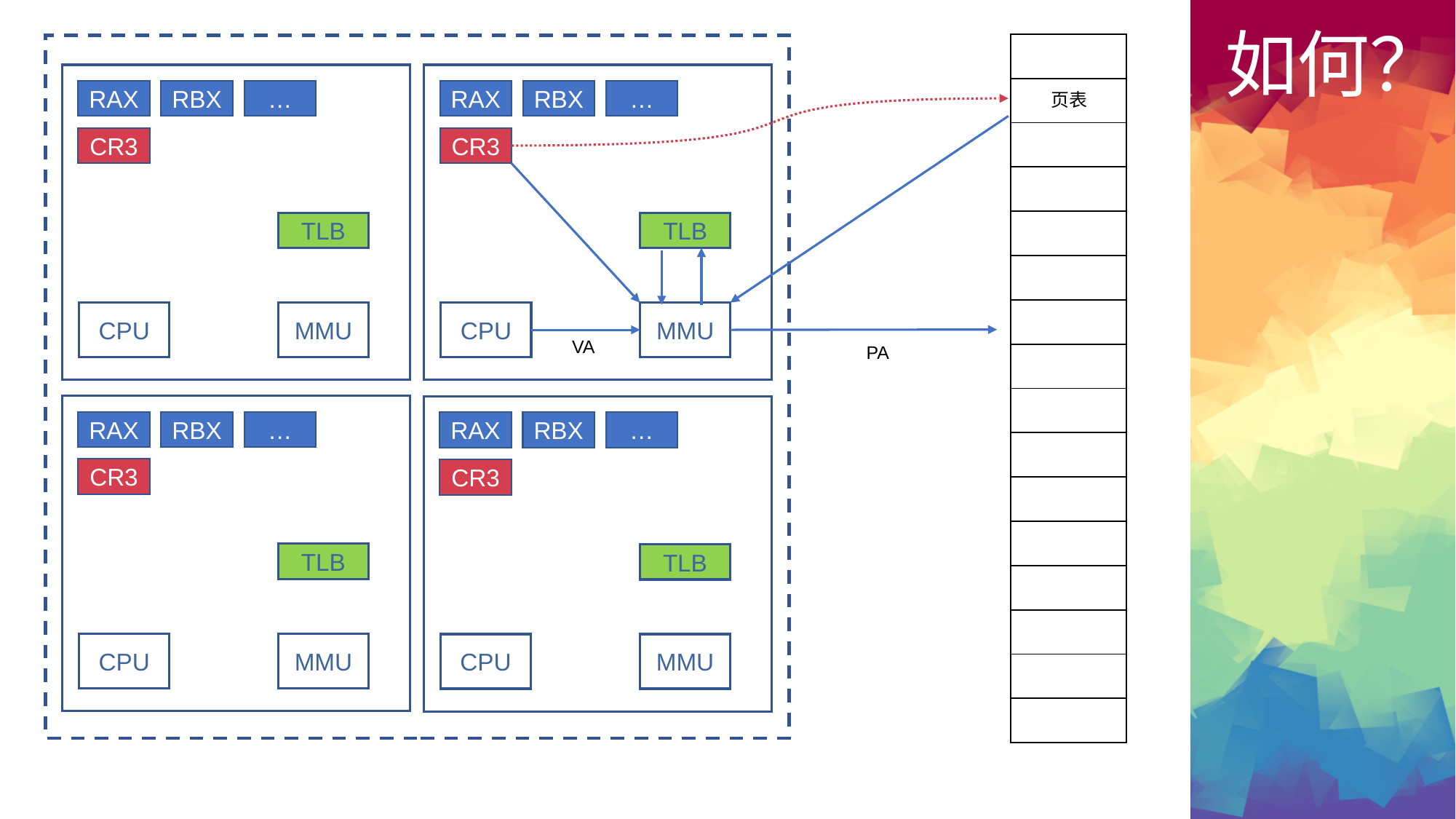

B
如何？
|  |  |
| --- | --- |
|  |  |
|  |  |
|  |  |
|  |  |
|  |  |
|  |  |
|  |  |
|  |  |
|  |  |
|  |  |
|  |  |
|  |  |
|  |  |
|  |  |
|  |  |

RAX
RBX
…
RAX
RBX
…
页表
CR3
CR3
TLB
TLB
CPU
MMU
CPU
MMU
VA
PA

RAX
RBX
…
RAX
RBX
…
CR3
CR3
TLB
TLB
CPU
MMU
CPU
MMU